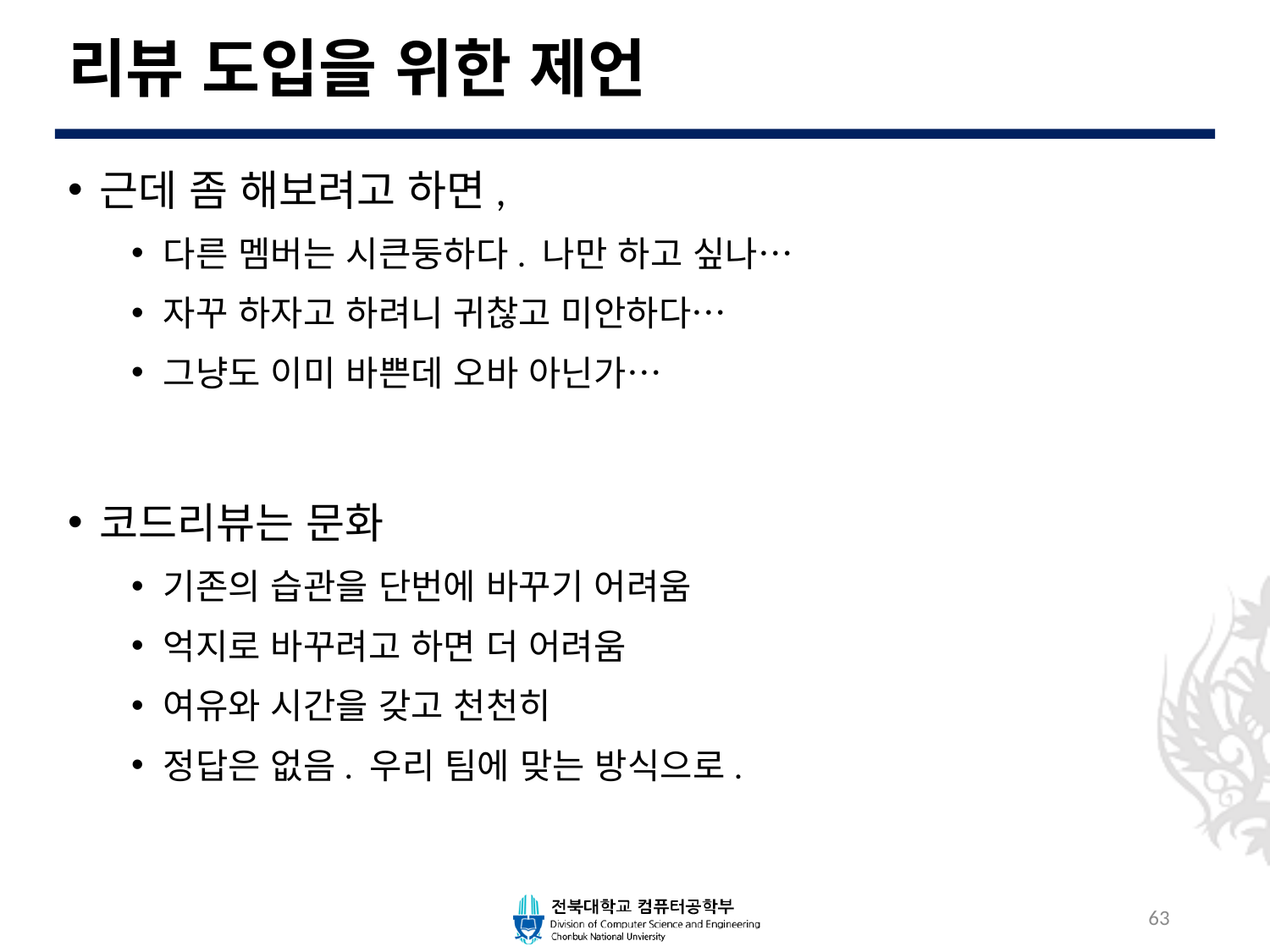

# 리뷰 도입을 위한 제언
근데 좀 해보려고 하면,
다른 멤버는 시큰둥하다. 나만 하고 싶나…
자꾸 하자고 하려니 귀찮고 미안하다…
그냥도 이미 바쁜데 오바 아닌가…

코드리뷰는 문화
기존의 습관을 단번에 바꾸기 어려움
억지로 바꾸려고 하면 더 어려움
여유와 시간을 갖고 천천히
정답은 없음. 우리 팀에 맞는 방식으로.
63